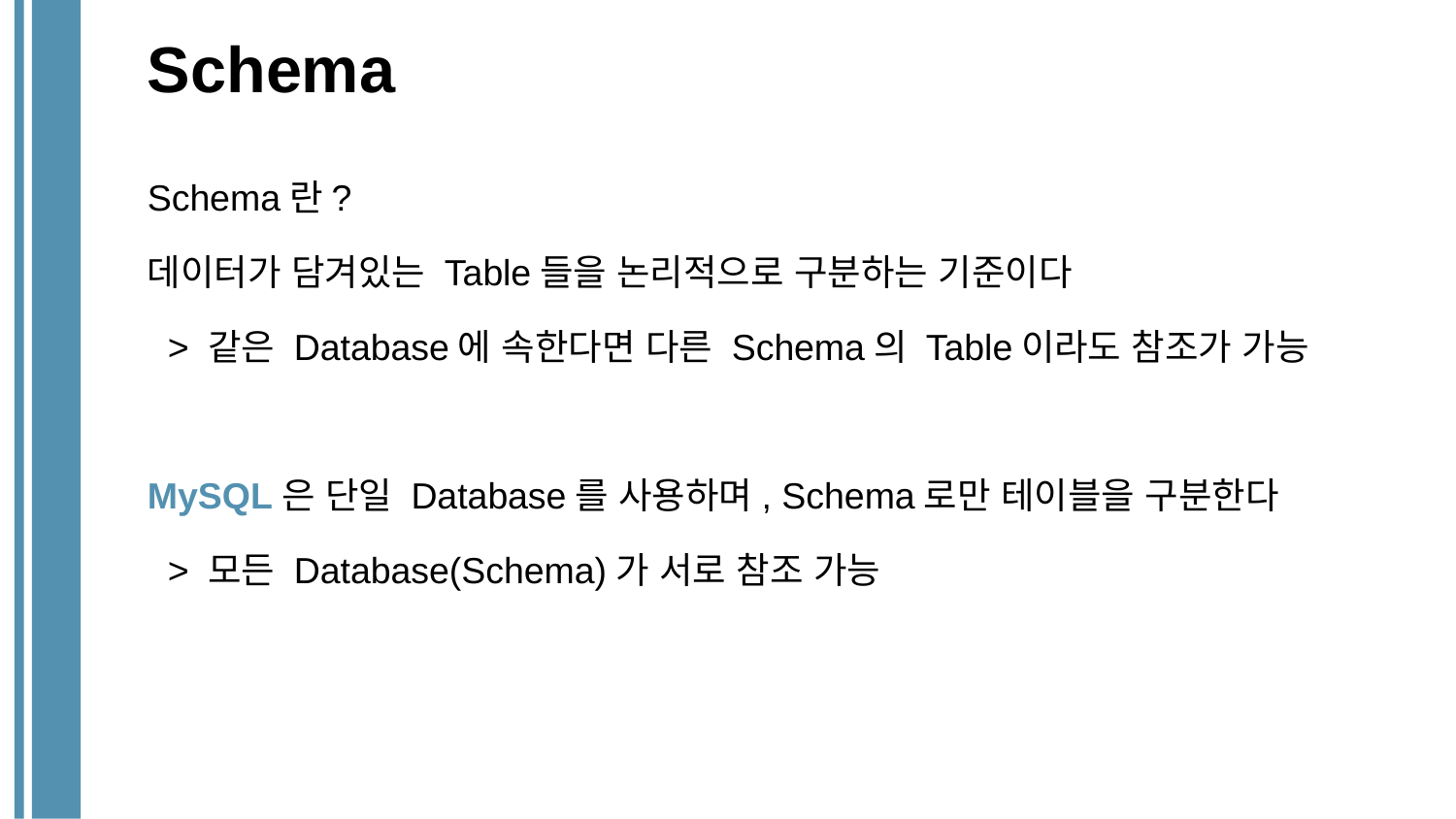

# Schema
Schema란?
데이터가 담겨있는 Table들을 논리적으로 구분하는 기준이다
  > 같은 Database에 속한다면 다른 Schema의 Table이라도 참조가 가능

MySQL은 단일 Database를 사용하며, Schema로만 테이블을 구분한다
  > 모든 Database(Schema)가 서로 참조 가능